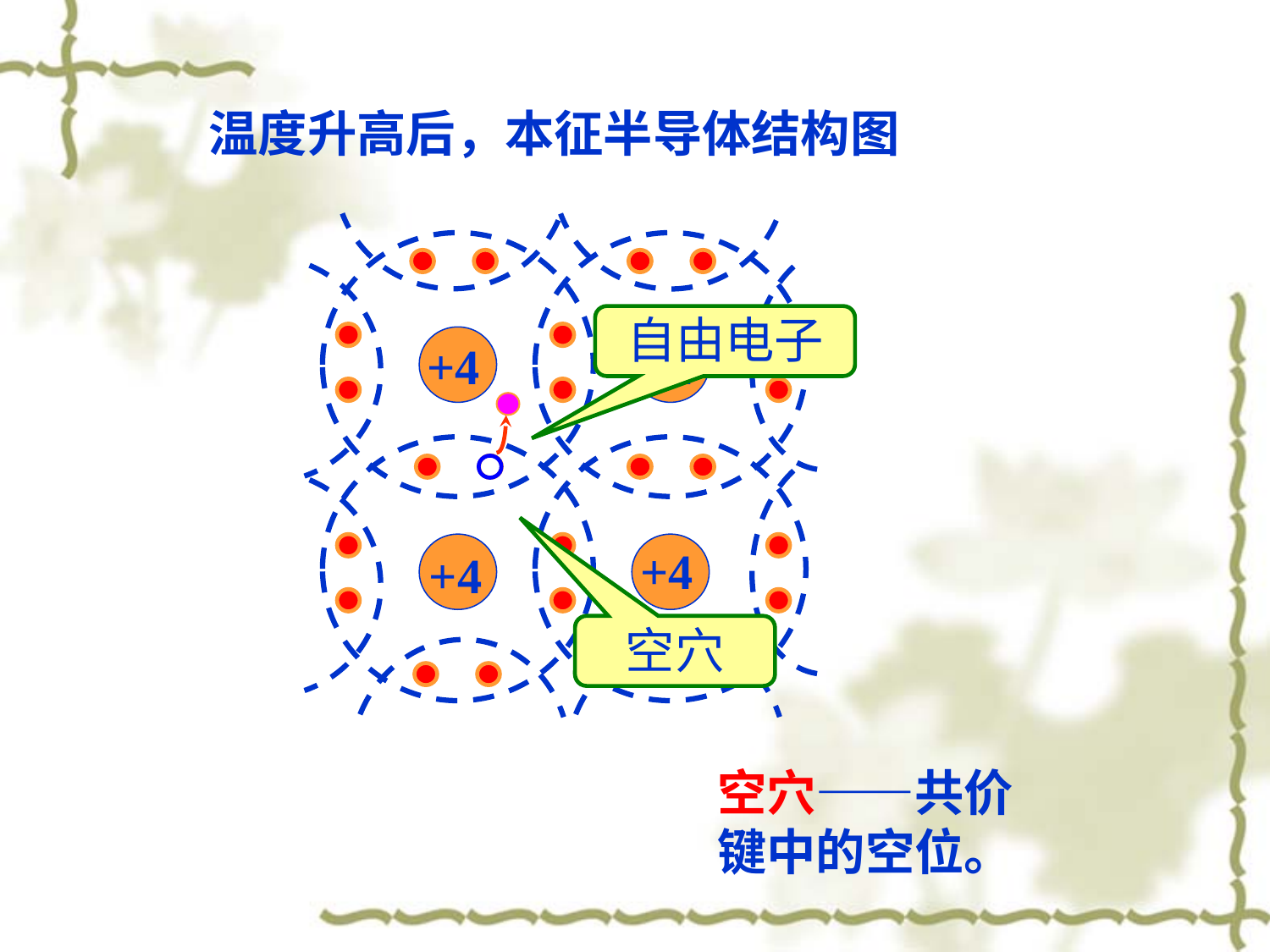

温度升高后，本征半导体结构图

+4
+4

+4
+4

自由电子
空穴
空穴——共价键中的空位。
7